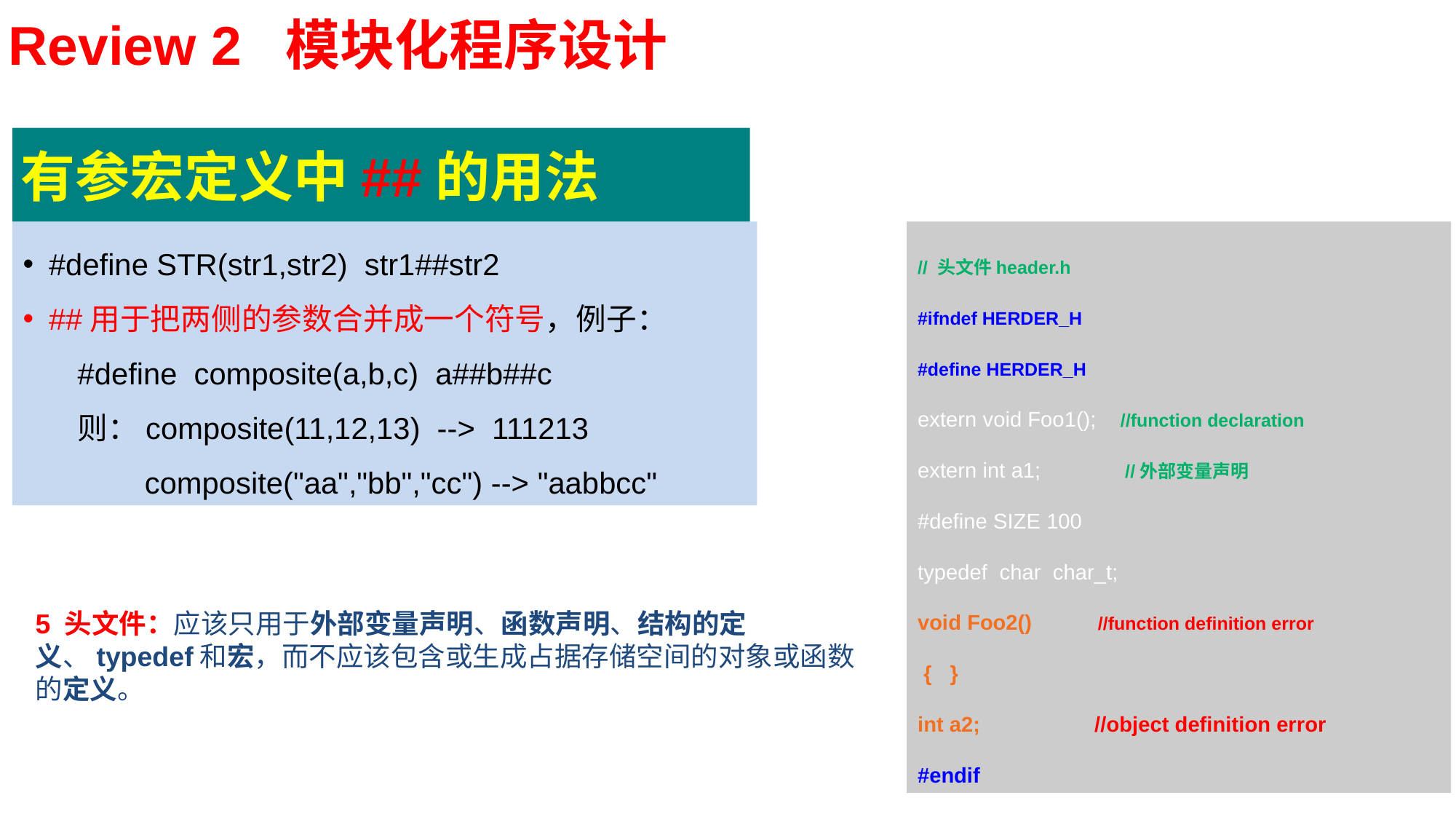

Review 2  模块化程序设计
有参宏定义中##的用法
#define STR(str1,str2)  str1##str2
##用于把两侧的参数合并成一个符号，例子：
#define  composite(a,b,c)  a##b##c
则：composite(11,12,13)  -->  111213
        composite("aa","bb","cc") --> "aabbcc"
// 头文件header.h
#ifndef HERDER_H
#define HERDER_H
extern void Foo1();    //function declaration
extern int a1;              //外部变量声明
#define SIZE 100
typedef  char  char_t;
void Foo2()           //function definition error
 {   }
int a2;                   //object definition error
#endif
5 头文件：应该只用于外部变量声明、函数声明、结构的定义、typedef和宏，而不应该包含或生成占据存储空间的对象或函数的定义。